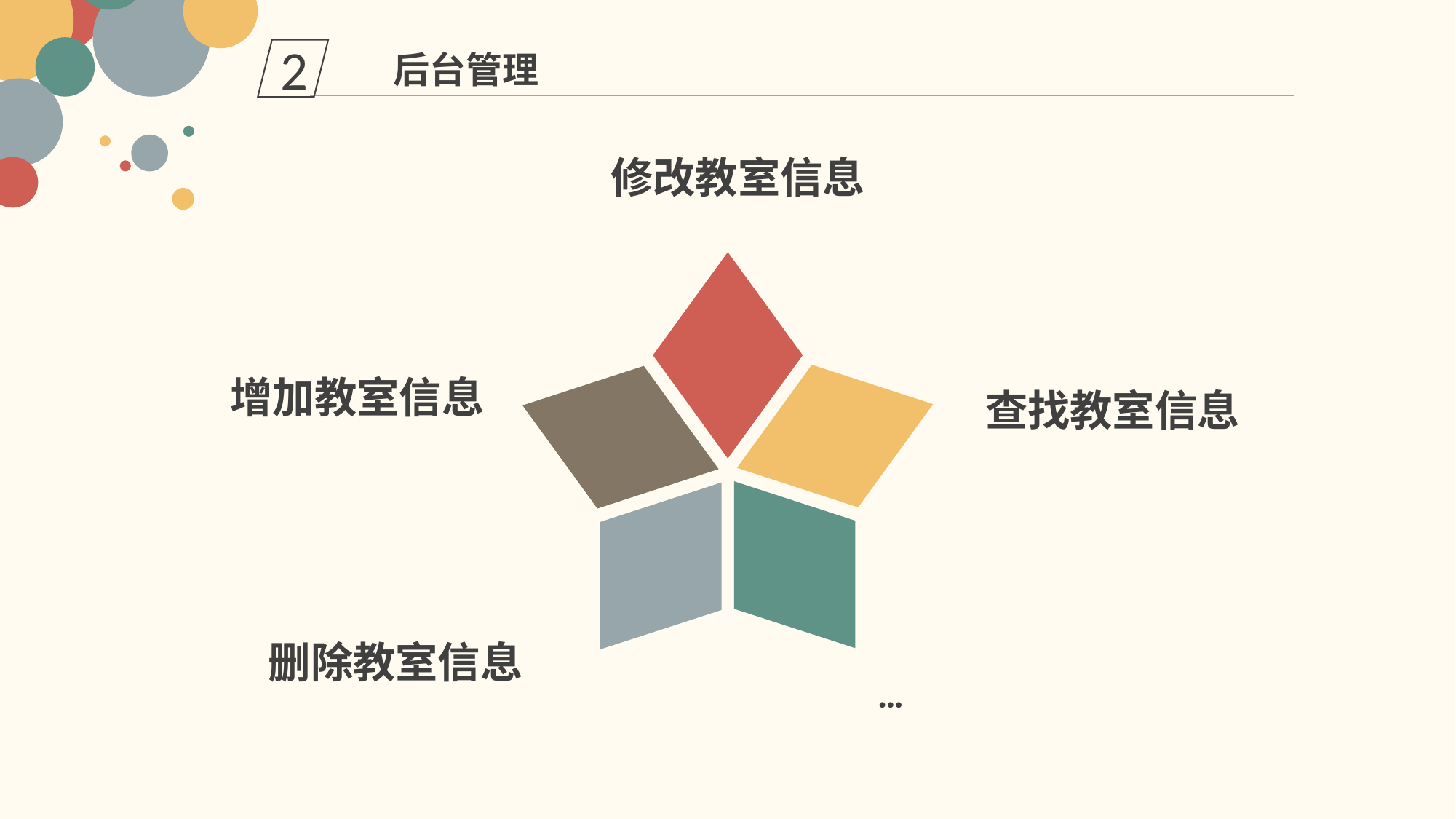

2
后台管理
修改教室信息

增加教室信息
查找教室信息

删除教室信息
···